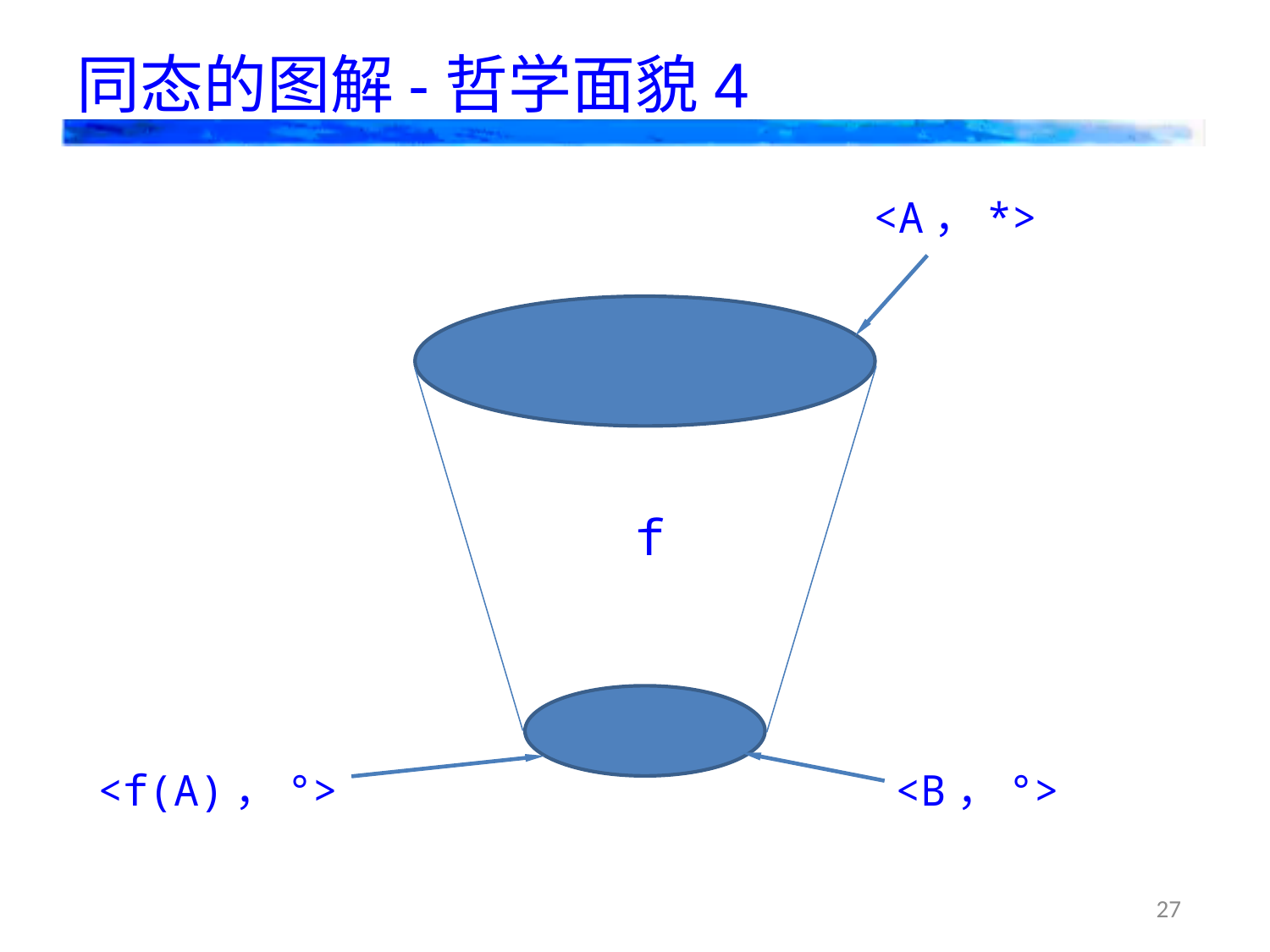

# 同态的图解-哲学面貌4
<A，*>

f

<B，°>
<f(A)，°>
27